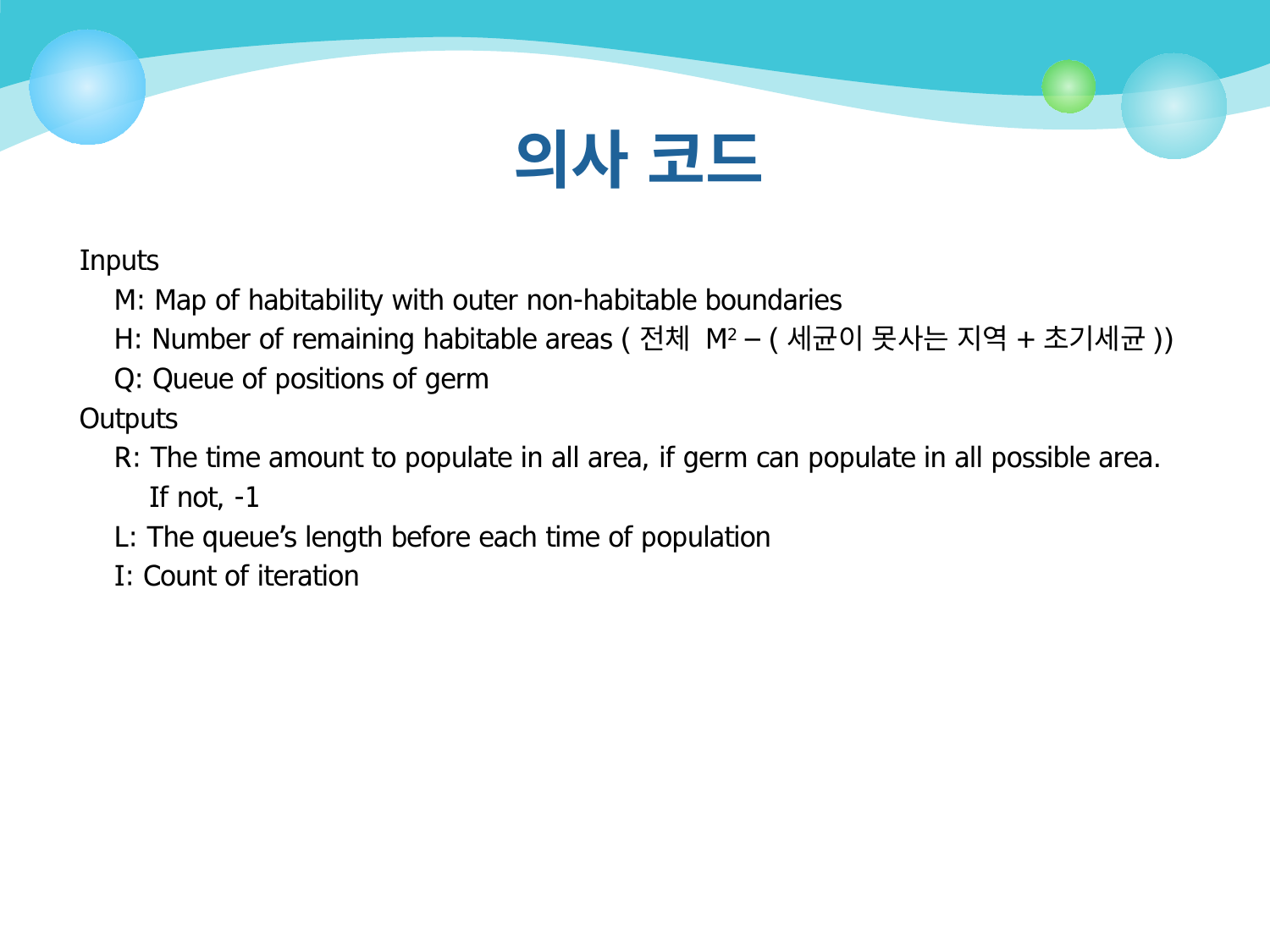

# 의사 코드
Inputs
    M: Map of habitability with outer non-habitable boundaries
    H: Number of remaining habitable areas (전체 M2 – (세균이 못사는 지역+초기세균))
    Q: Queue of positions of germ
Outputs
    R: The time amount to populate in all area, if germ can populate in all possible area.
        If not, -1
    L: The queue’s length before each time of population
    I: Count of iteration